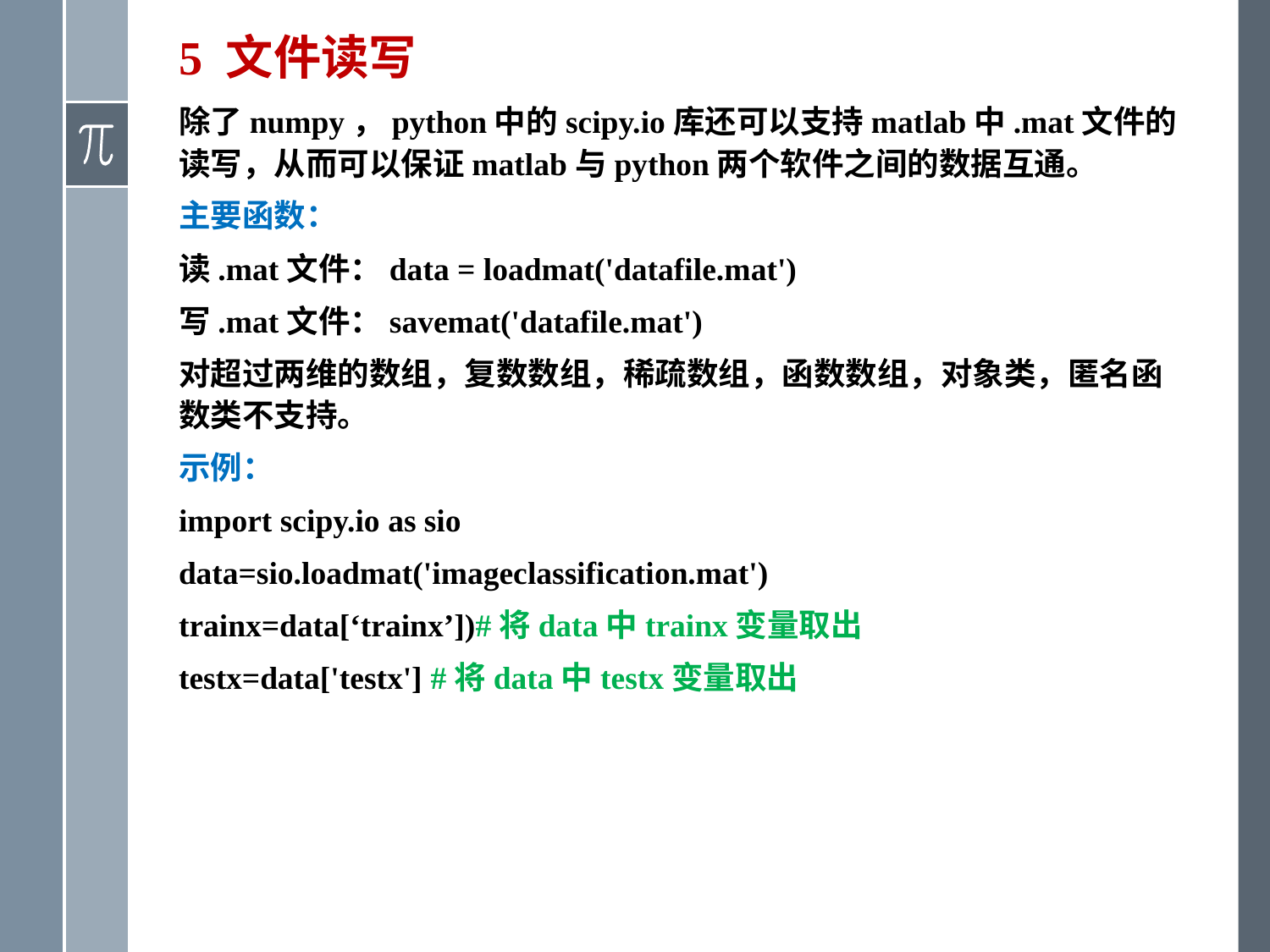

# 5 文件读写
除了numpy，python中的scipy.io库还可以支持matlab中.mat文件的读写，从而可以保证matlab与python两个软件之间的数据互通。
主要函数：
读.mat文件：data = loadmat('datafile.mat')
写.mat文件：savemat('datafile.mat')
对超过两维的数组，复数数组，稀疏数组，函数数组，对象类，匿名函数类不支持。
示例：
import scipy.io as sio
data=sio.loadmat('imageclassification.mat')
trainx=data[‘trainx’])#将data中trainx变量取出
testx=data['testx'] #将data中testx变量取出